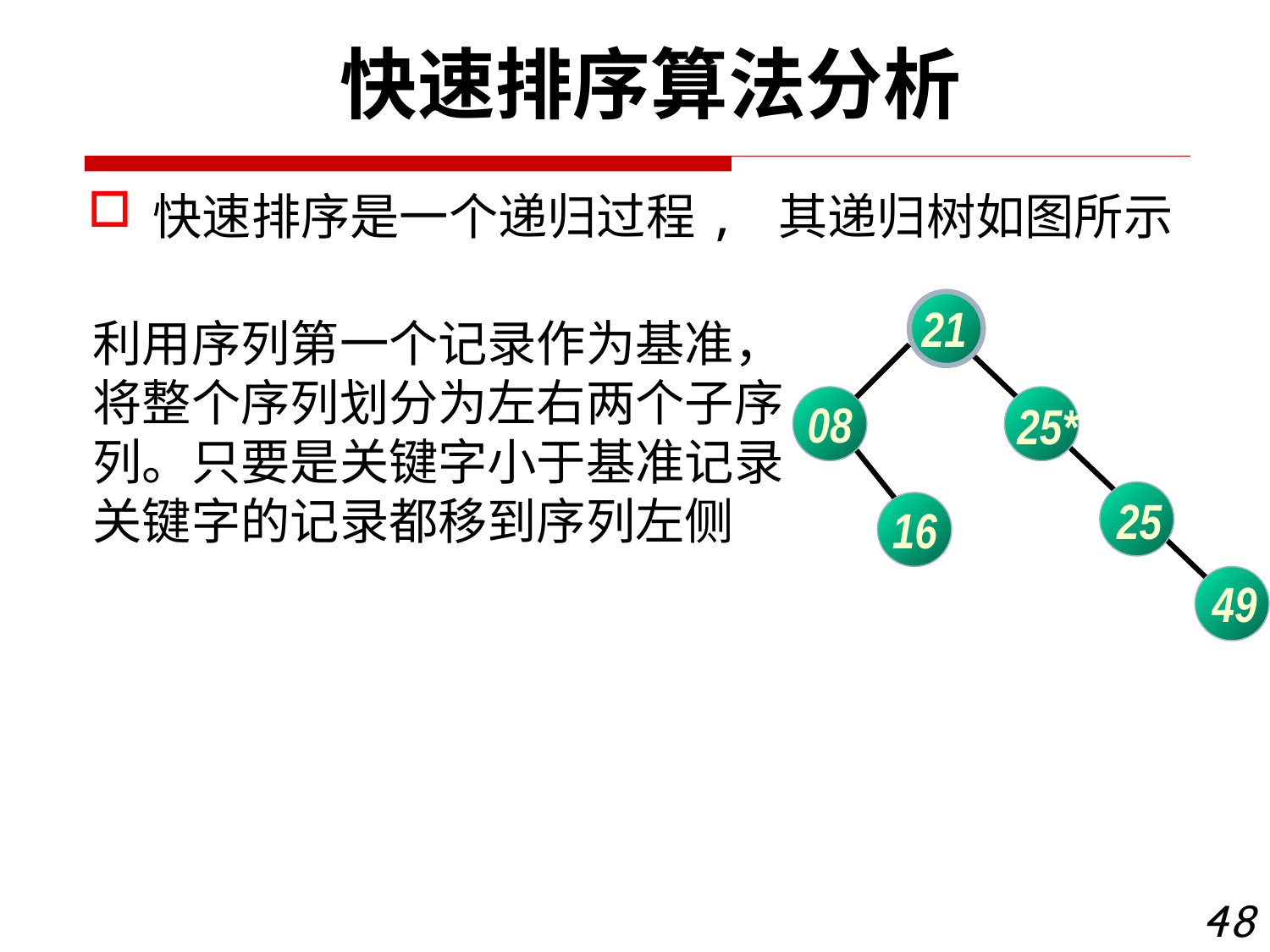

快速排序算法分析
快速排序是一个递归过程, 其递归树如图所示

21

08

25*

25
16

49
利用序列第一个记录作为基准，将整个序列划分为左右两个子序列。只要是关键字小于基准记录关键字的记录都移到序列左侧
48